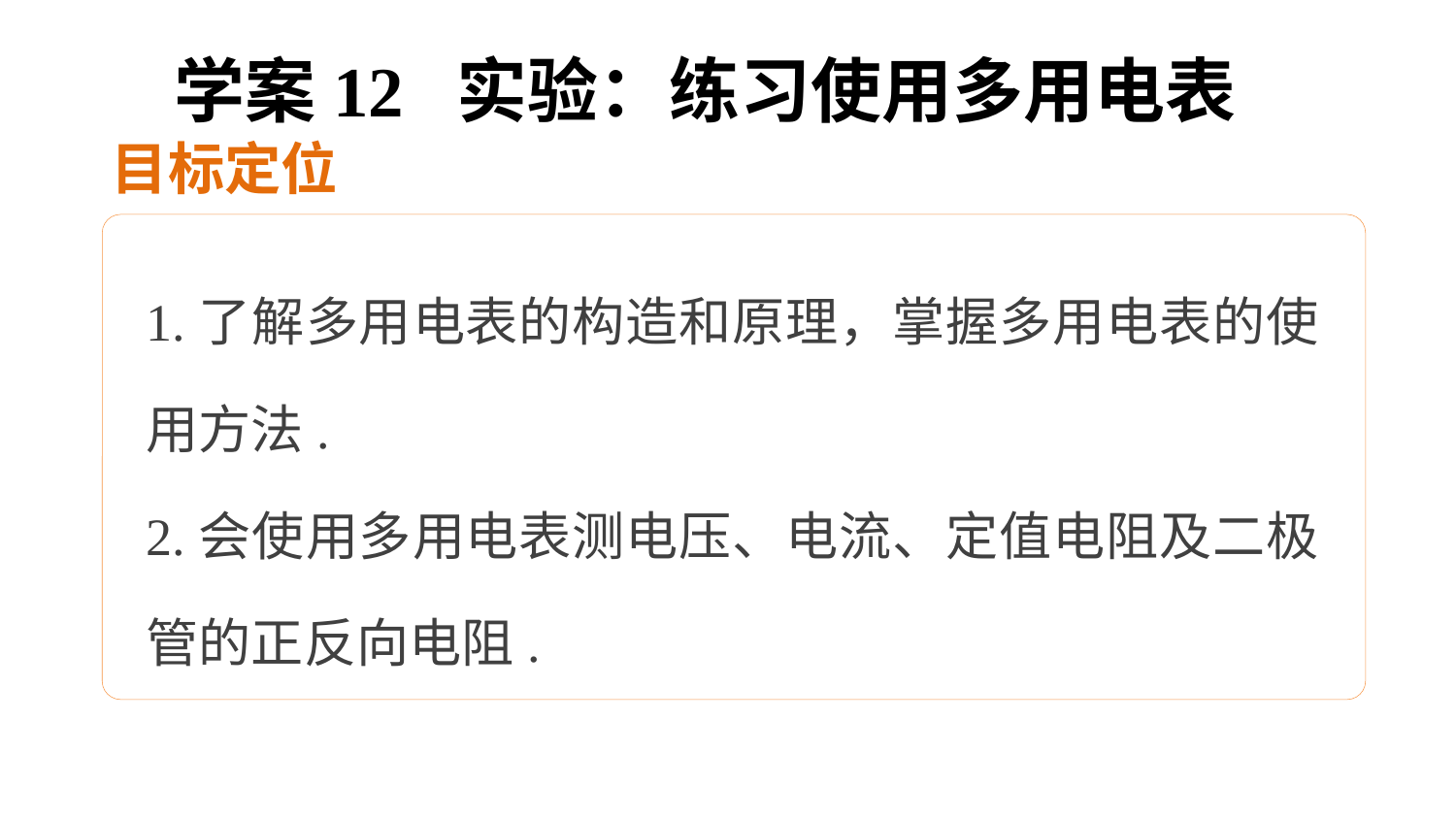

学案12  实验：练习使用多用电表

目标定位

1.了解多用电表的构造和原理，掌握多用电表的使用方法.
2.会使用多用电表测电压、电流、定值电阻及二极管的正反向电阻.